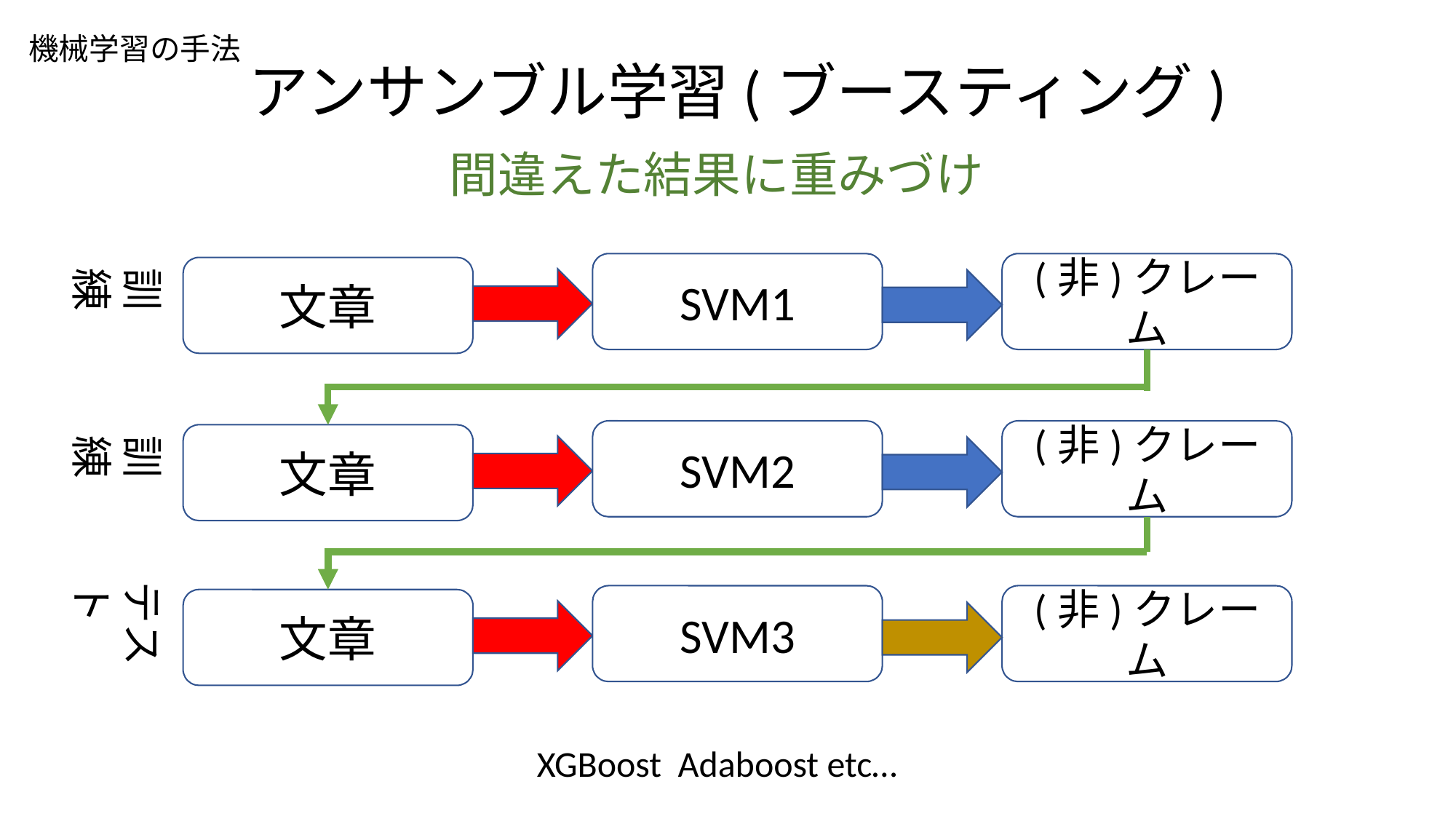

機械学習の手法
アンサンブル学習(ブースティング)
間違えた結果に重みづけ
SVM1
(非)クレーム
訓練
文章

SVM2
(非)クレーム
訓練
文章

テスト
SVM3
(非)クレーム
文章

XGBoost  Adaboost etc…